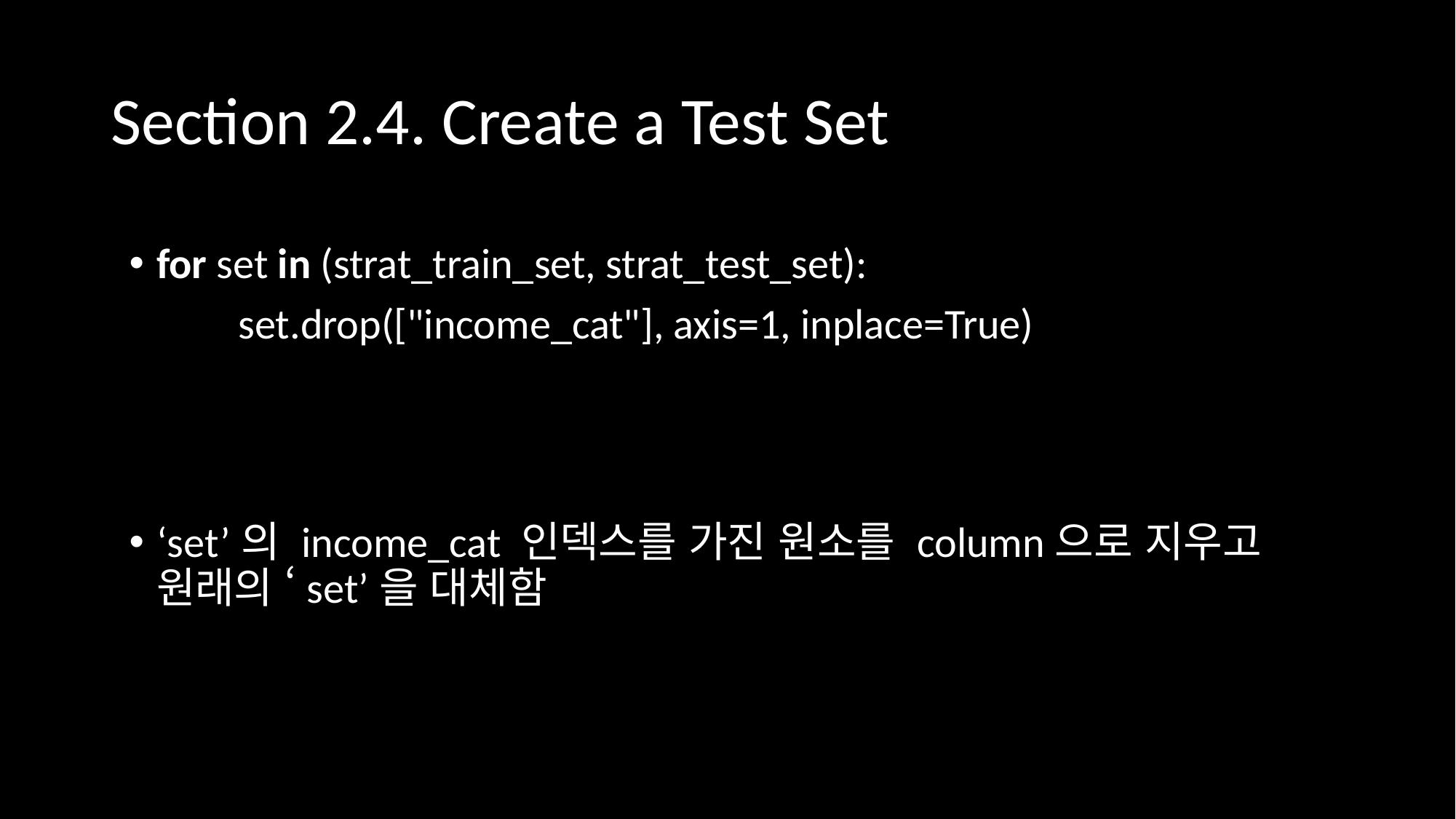

# Section 2.4. Create a Test Set
for set in (strat_train_set, strat_test_set):
	set.drop(["income_cat"], axis=1, inplace=True)
‘set’의 income_cat 인덱스를 가진 원소를 column으로 지우고 원래의 ‘set’을 대체함